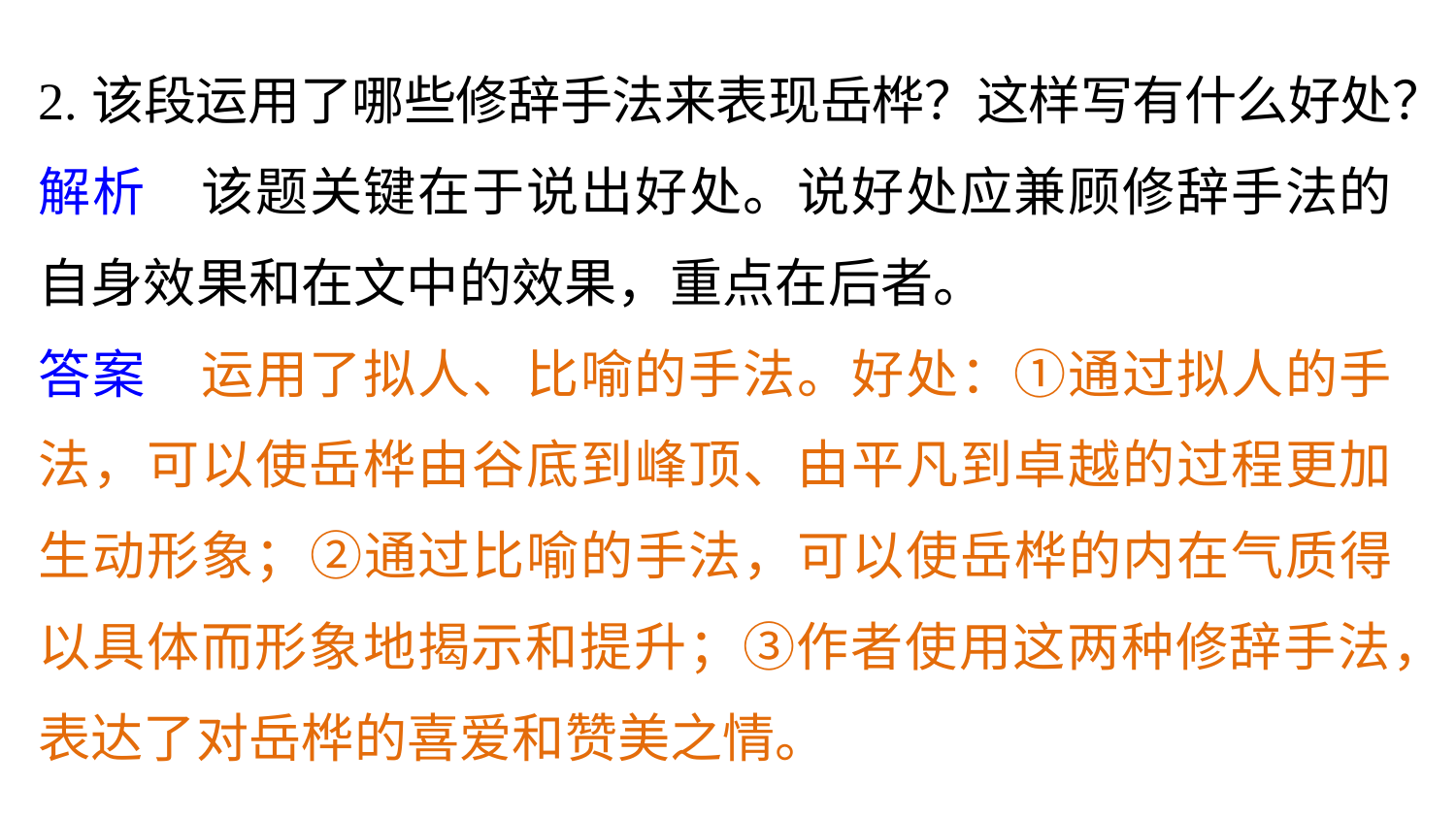

2.该段运用了哪些修辞手法来表现岳桦？这样写有什么好处？
解析　该题关键在于说出好处。说好处应兼顾修辞手法的自身效果和在文中的效果，重点在后者。
答案　运用了拟人、比喻的手法。好处：①通过拟人的手法，可以使岳桦由谷底到峰顶、由平凡到卓越的过程更加生动形象；②通过比喻的手法，可以使岳桦的内在气质得以具体而形象地揭示和提升；③作者使用这两种修辞手法，表达了对岳桦的喜爱和赞美之情。